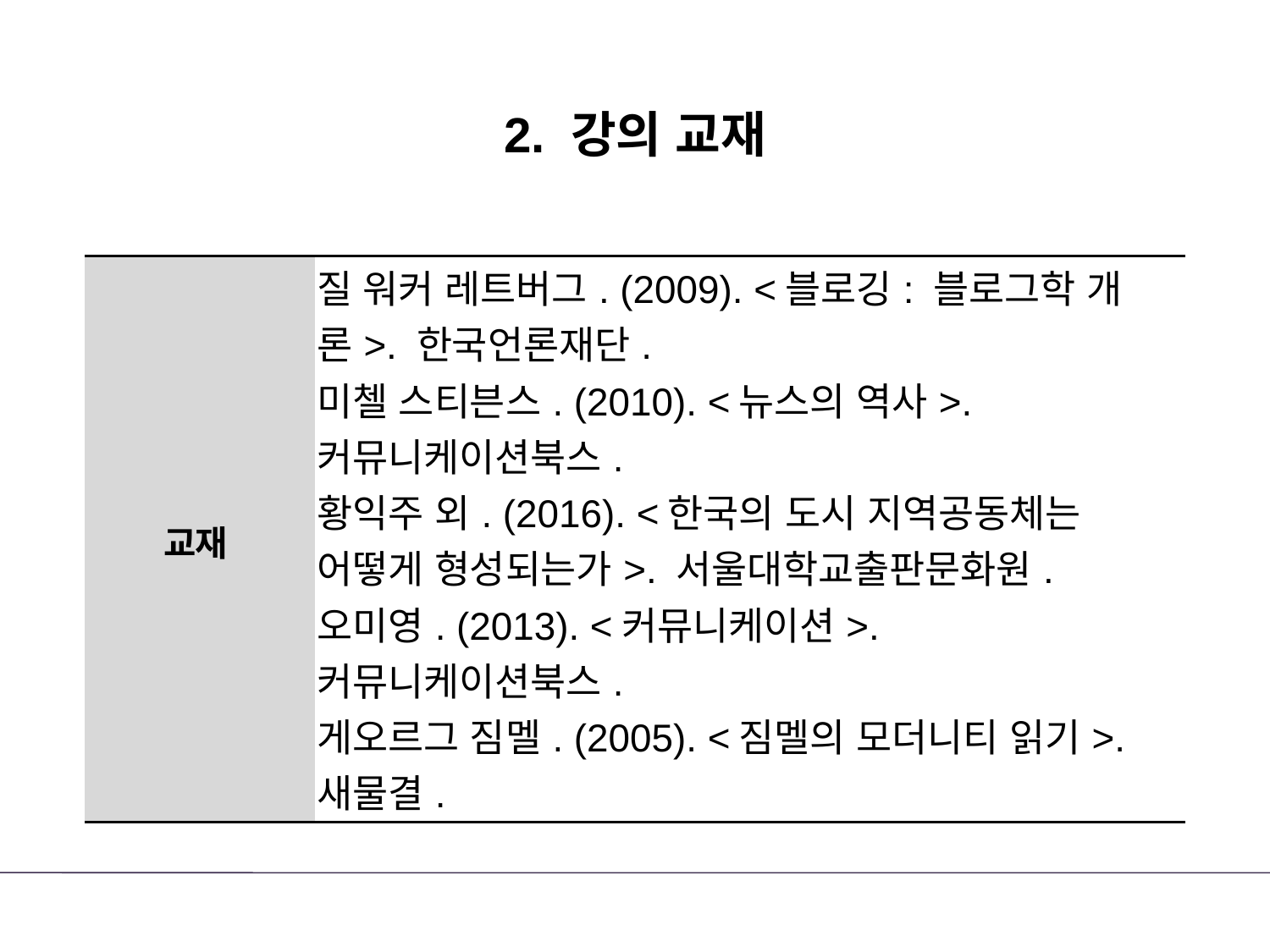

# 2. 강의 교재
| 교재 | 질 워커 레트버그. (2009). <블로깅: 블로그학 개론>. 한국언론재단. 미첼 스티븐스. (2010). <뉴스의 역사>. 커뮤니케이션북스. 황익주 외. (2016). <한국의 도시 지역공동체는 어떻게 형성되는가>. 서울대학교출판문화원. 오미영. (2013). <커뮤니케이션>. 커뮤니케이션북스. 게오르그 짐멜. (2005). <짐멜의 모더니티 읽기>. 새물결. |
| --- | --- |